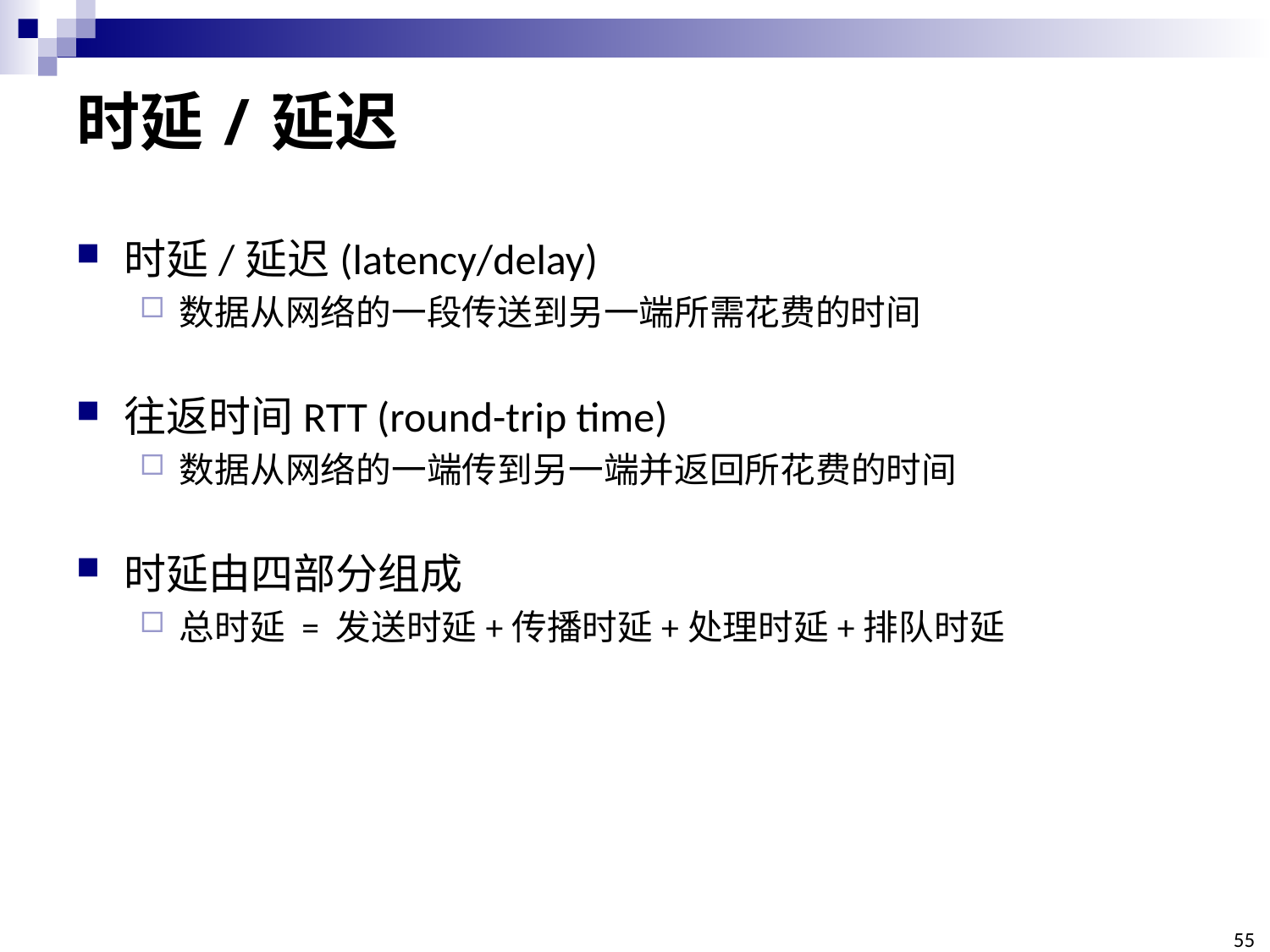

# 时延/延迟
时延/延迟(latency/delay)
数据从网络的一段传送到另一端所需花费的时间
往返时间RTT (round-trip time)
数据从网络的一端传到另一端并返回所花费的时间
时延由四部分组成
总时延 = 发送时延+传播时延+处理时延+排队时延
55